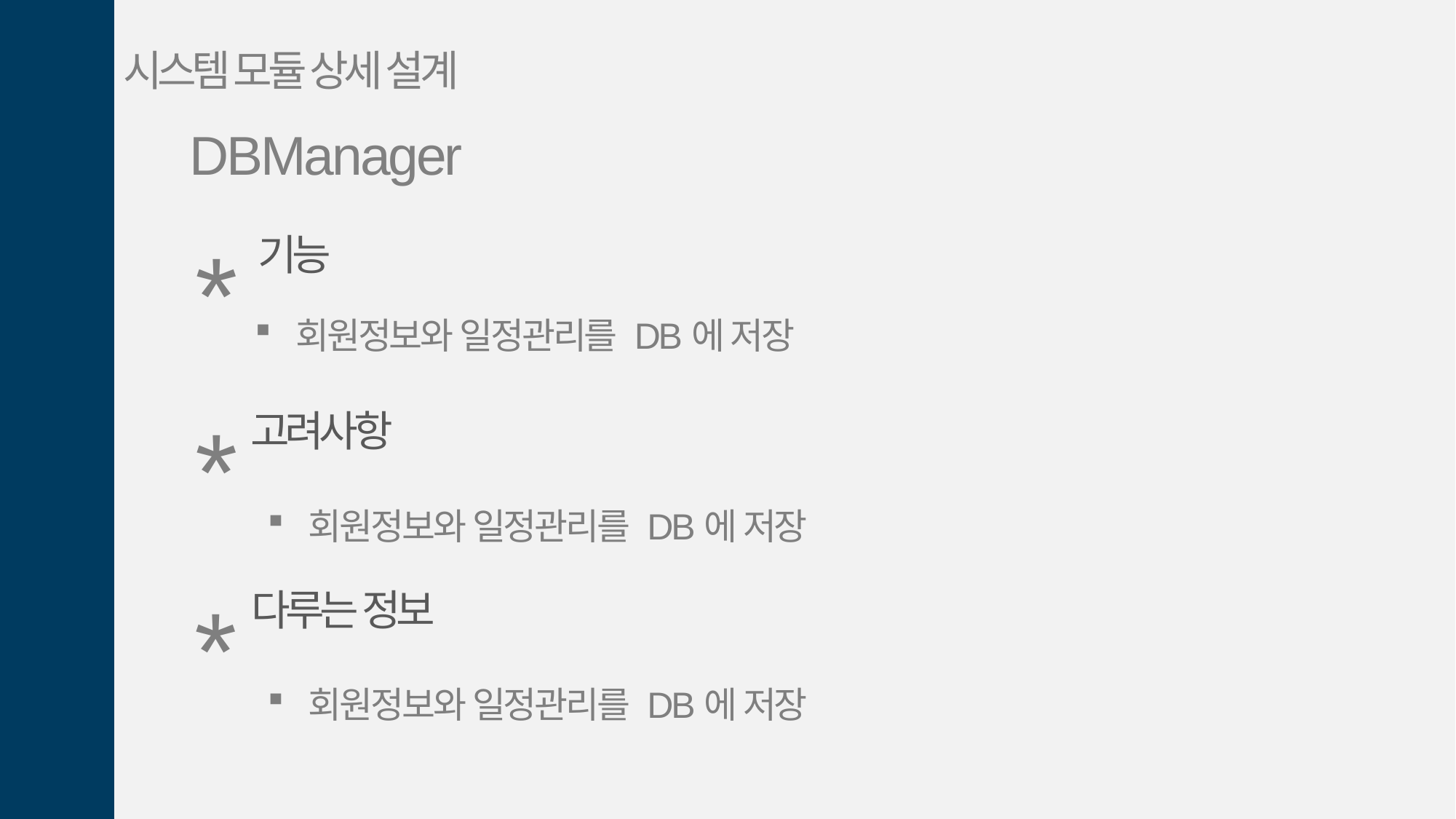

시스템 모듈 상세 설계
DBManager
*
기능
회원정보와 일정관리를 DB에 저장
*
고려사항
회원정보와 일정관리를 DB에 저장
*
다루는 정보
회원정보와 일정관리를 DB에 저장